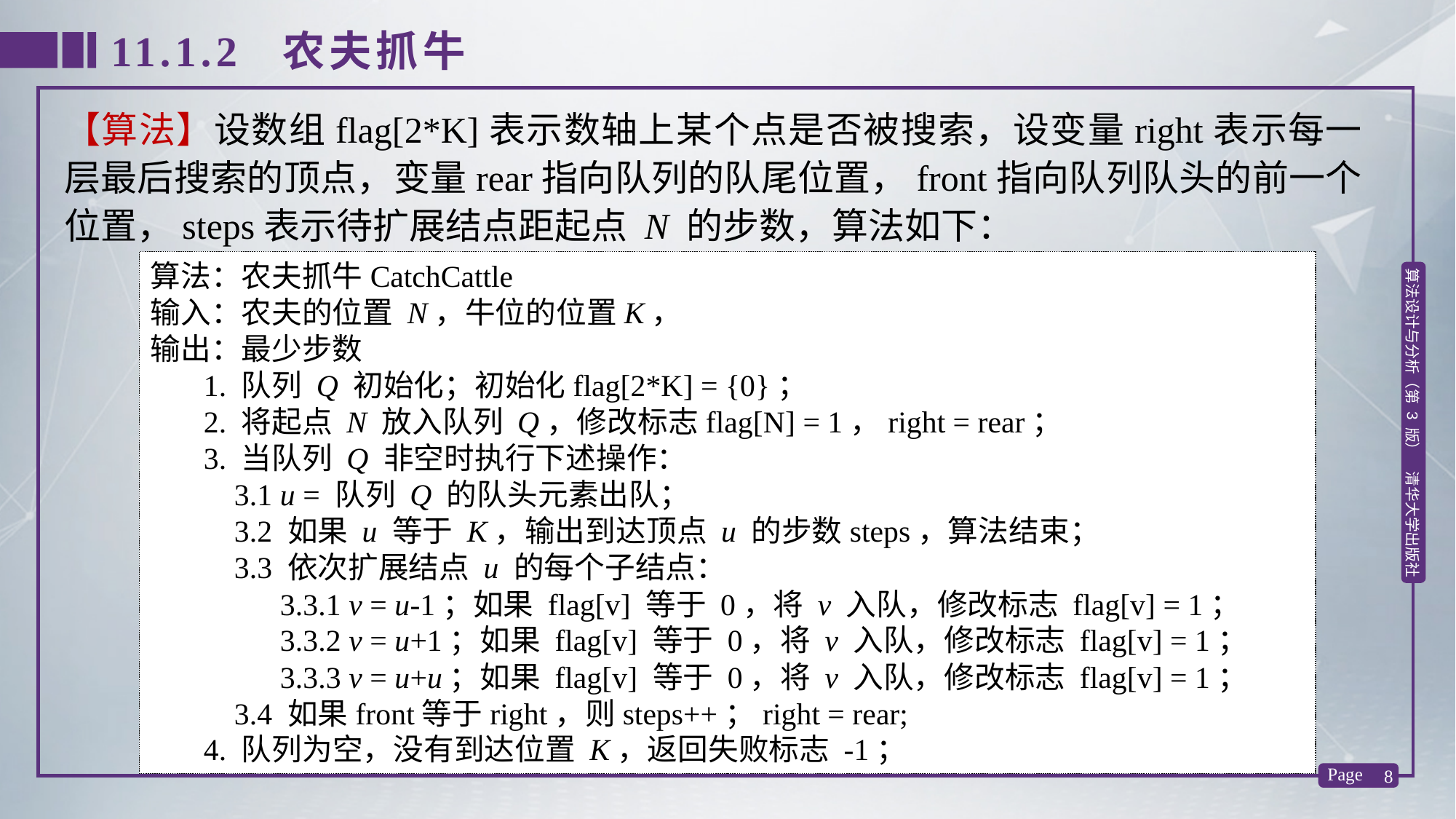

11.1.2  农夫抓牛
【算法】设数组flag[2*K]表示数轴上某个点是否被搜索，设变量right表示每一层最后搜索的顶点，变量rear指向队列的队尾位置，front指向队列队头的前一个位置，steps表示待扩展结点距起点 N 的步数，算法如下：
算法：农夫抓牛CatchCattle
输入：农夫的位置 N，牛位的位置K，
输出：最少步数
       1. 队列 Q 初始化；初始化flag[2*K] = {0}；
       2. 将起点 N 放入队列 Q，修改标志flag[N] = 1，right = rear；
       3. 当队列 Q 非空时执行下述操作：
           3.1 u = 队列 Q 的队头元素出队；
           3.2 如果 u 等于 K，输出到达顶点 u 的步数steps，算法结束；
           3.3 依次扩展结点 u 的每个子结点：
                 3.3.1 v = u-1；如果 flag[v] 等于 0，将 v 入队，修改标志 flag[v] = 1；
                 3.3.2 v = u+1；如果 flag[v] 等于 0，将 v 入队，修改标志 flag[v] = 1；
                 3.3.3 v = u+u；如果 flag[v] 等于 0，将 v 入队，修改标志 flag[v] = 1；
           3.4 如果front等于right，则steps++；right = rear;
       4. 队列为空，没有到达位置 K，返回失败标志 -1；